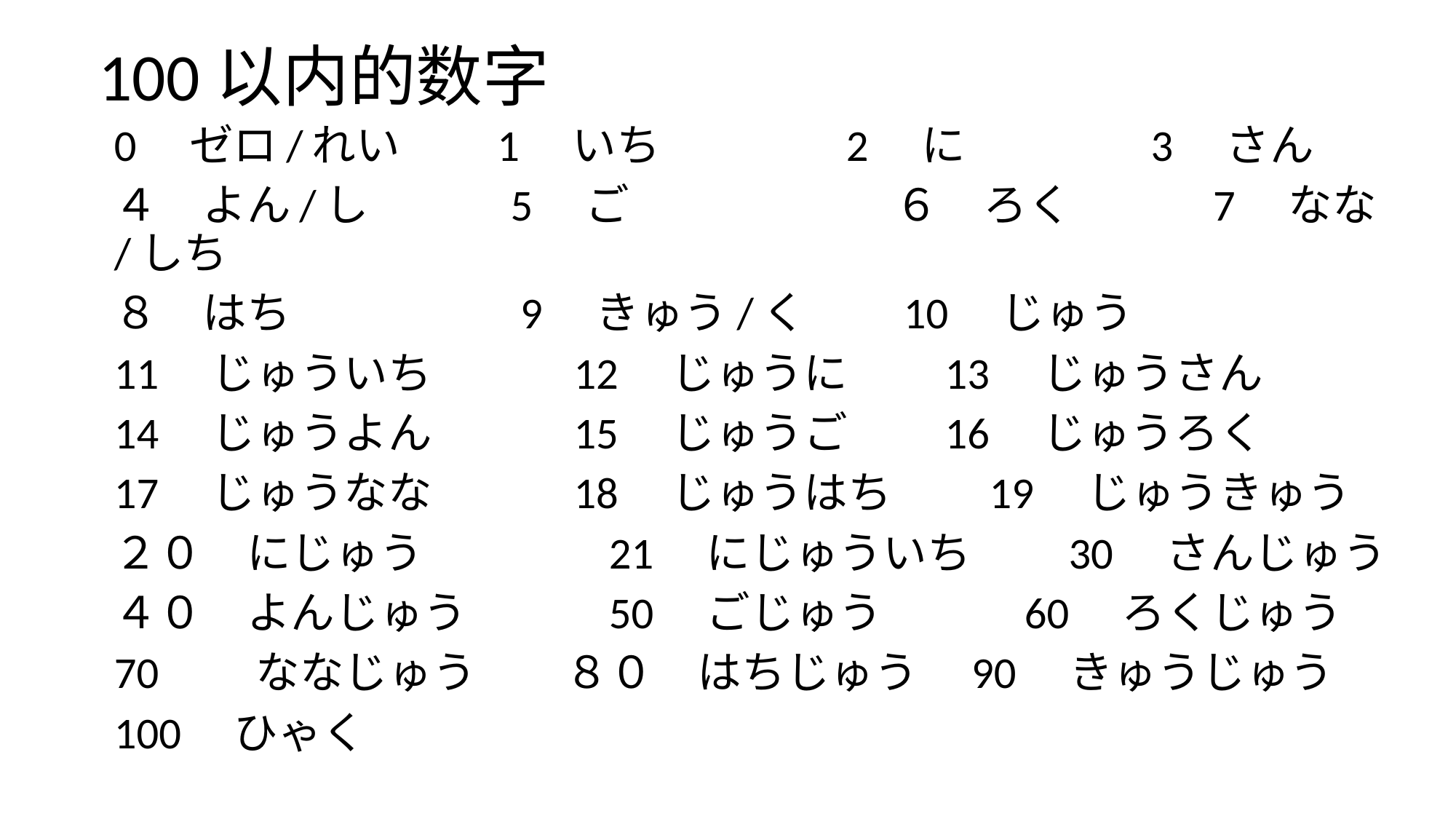

# 100以内的数字
0　ゼロ/れい　　1　いち　　　　2　に　　　　3　さん
４　よん/し　　　5　ご　　　　　　６　ろく　　　7　なな/しち
８　はち　　　　　9　きゅう/く　　10　じゅう
11　じゅういち　　　12　じゅうに　　13　じゅうさん
14　じゅうよん　　　15　じゅうご　　16　じゅうろく
17　じゅうなな　　　18　じゅうはち　　19　じゅうきゅう
２０　にじゅう　　　　21　にじゅういち　　30　さんじゅう
４０　よんじゅう　　　50　ごじゅう　　　60　ろくじゅう
70　　ななじゅう　　８０　はちじゅう　90　きゅうじゅう
100　ひゃく